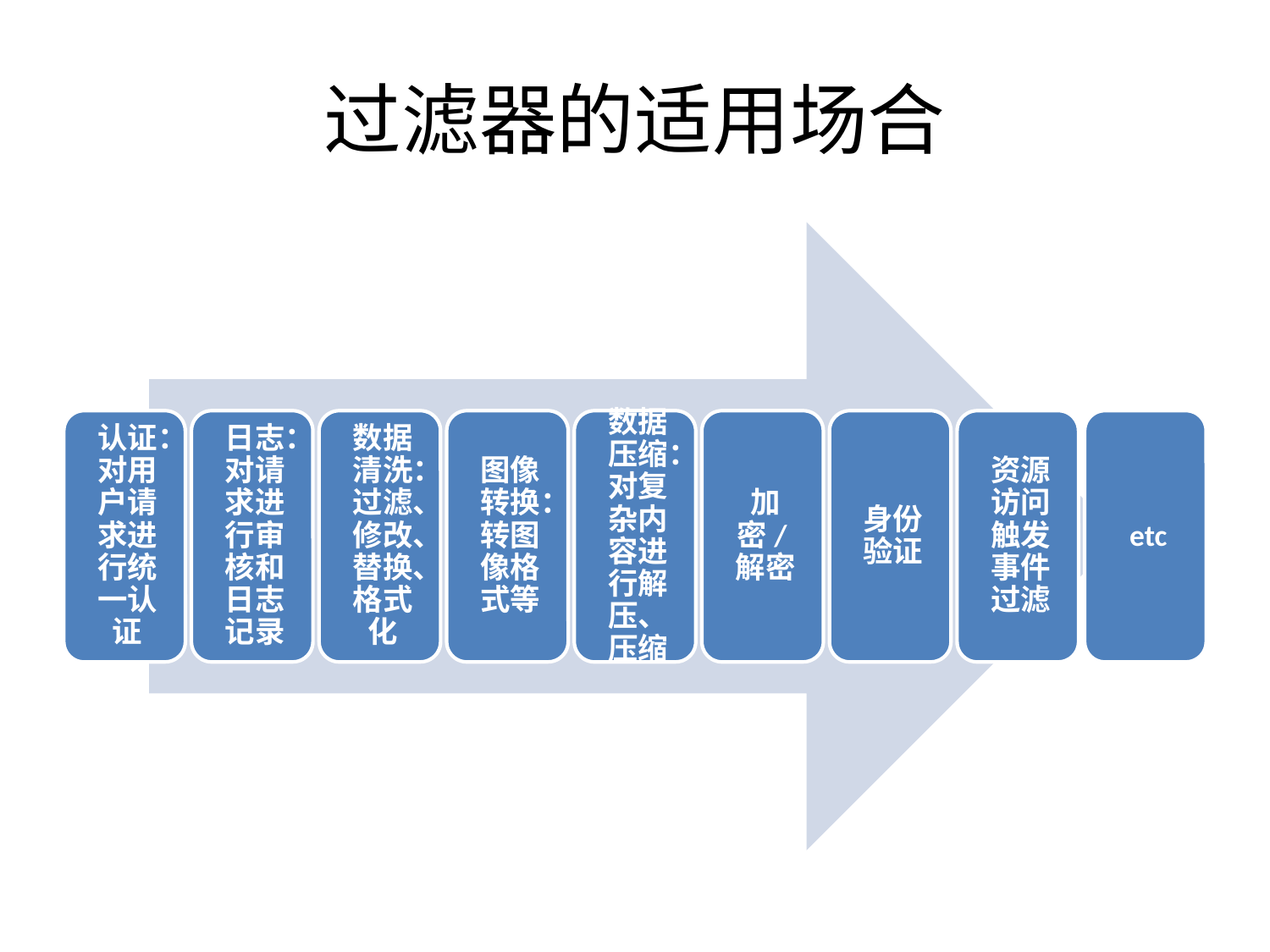

# 过滤器的适用场合
认证：对用户请求进行统一认证
日志：对请求进行审核和日志记录
数据清洗：过滤、修改、替换、格式化
图像转换：转图像格式等
数据压缩：对复杂内容进行解压、压缩
加密/解密
身份验证
资源访问触发事件过滤
etc